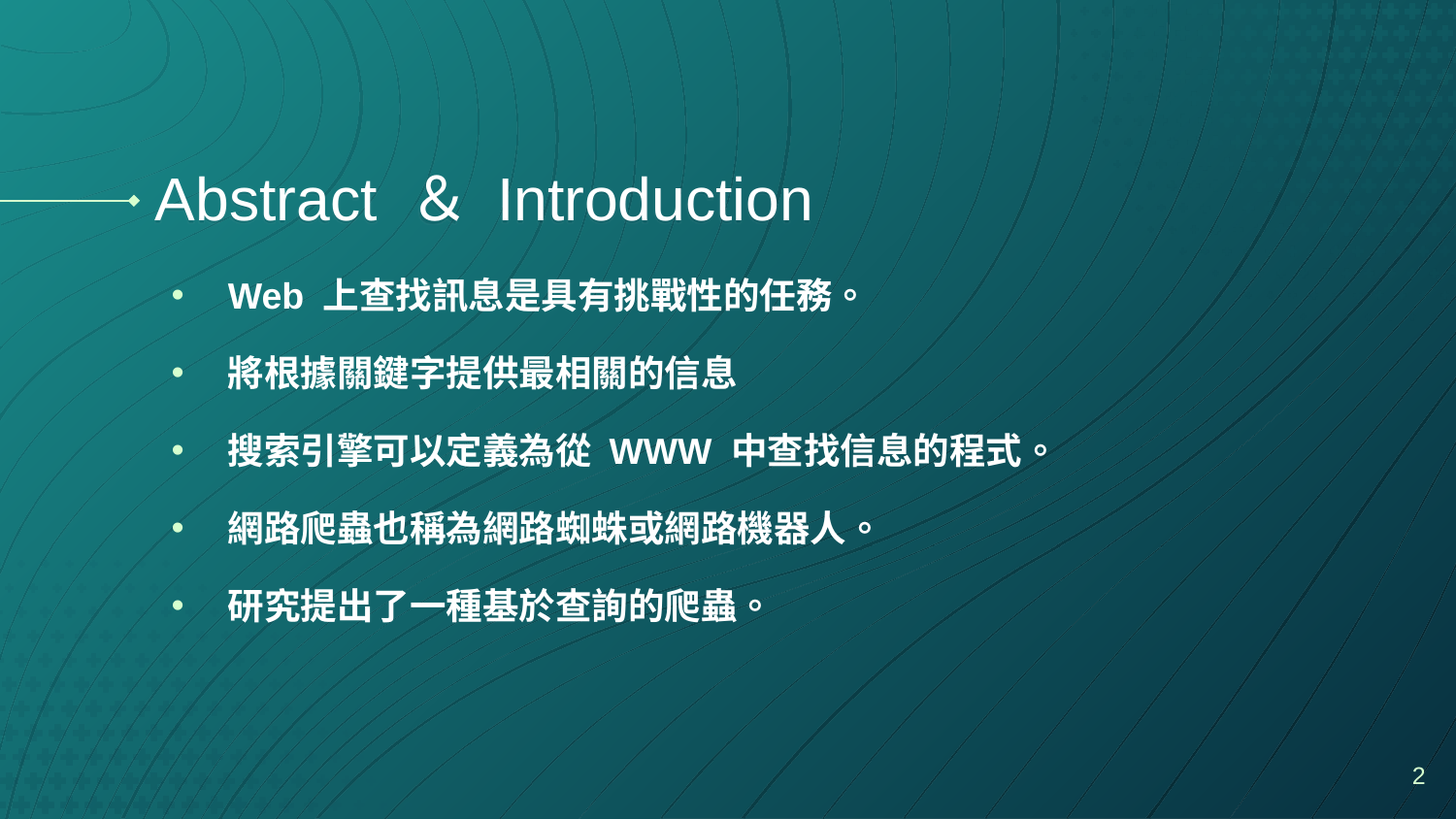

# Abstract ＆ Introduction
Web 上查找訊息是具有挑戰性的任務。
將根據關鍵字提供最相關的信息
搜索引擎可以定義為從 WWW 中查找信息的程式。
網路爬蟲也稱為網路蜘蛛或網路機器人。
研究提出了一種基於查詢的爬蟲。

2